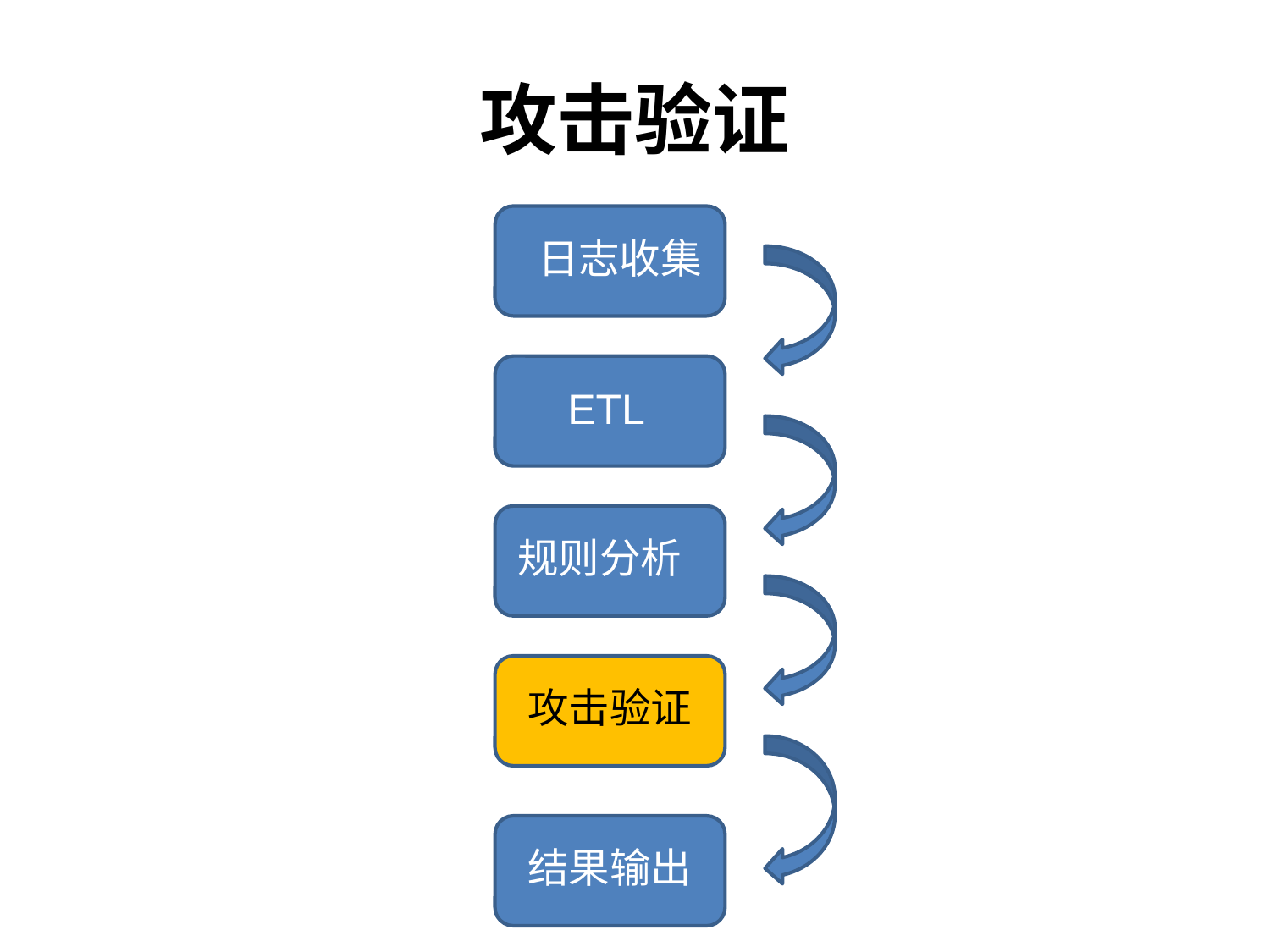

# 攻击验证

日志收集

ETL

规则分析

攻击验证

结果输出